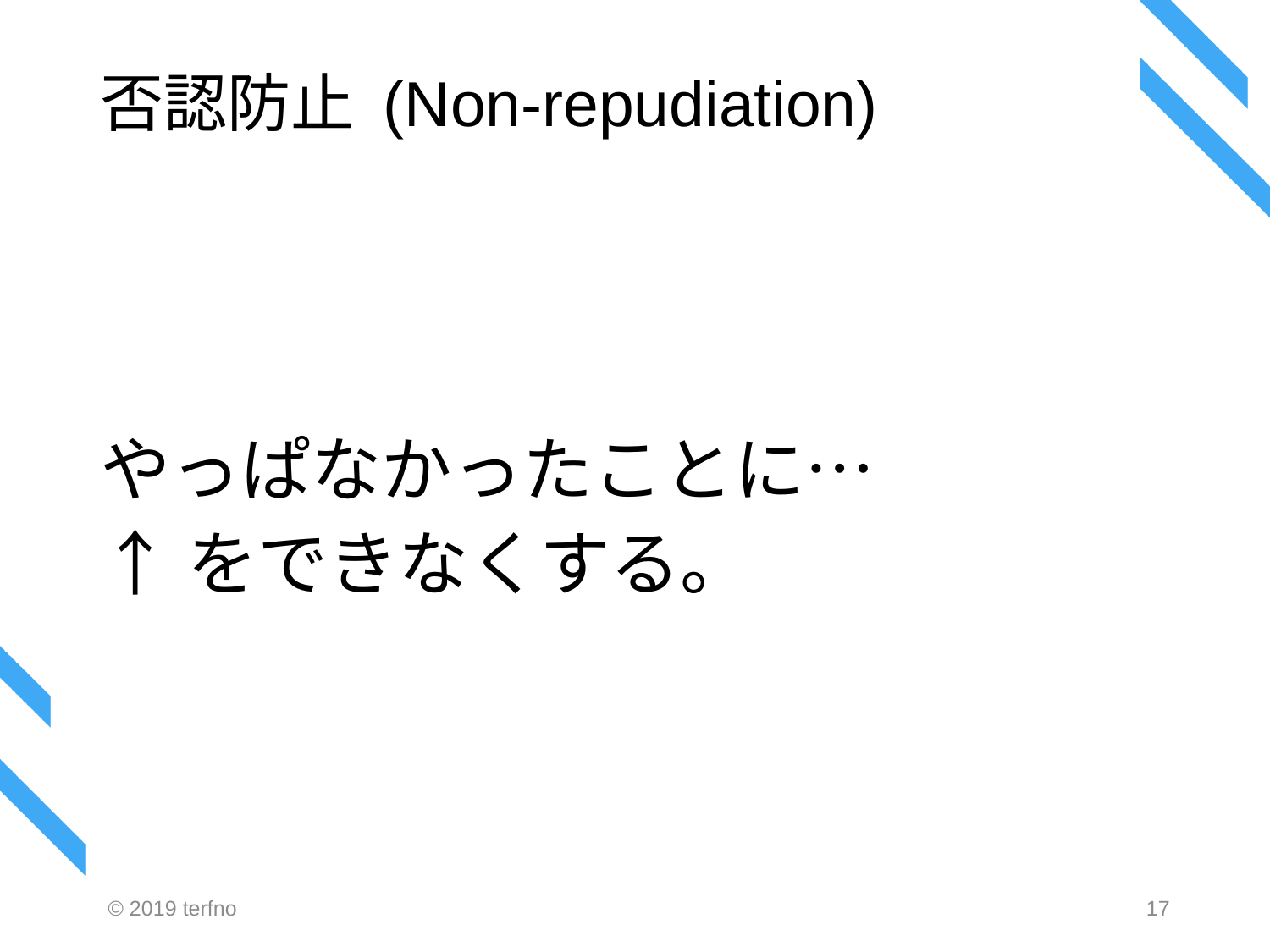

# 否認防止 (Non-repudiation)
やっぱなかったことに…
↑をできなくする。
© 2019 terfno
17